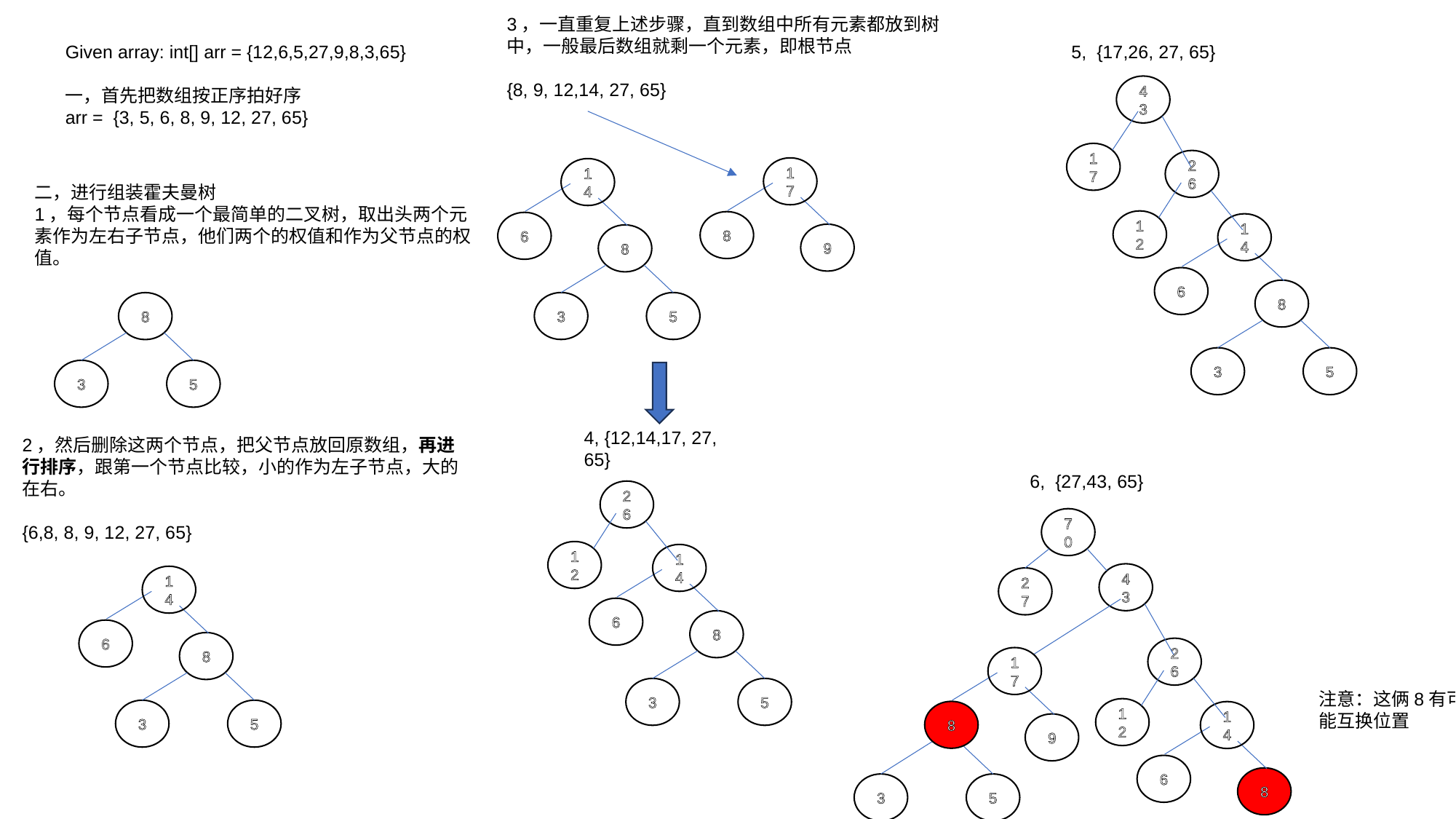

3，一直重复上述步骤，直到数组中所有元素都放到树中，一般最后数组就剩一个元素，即根节点

{8, 9, 12,14, 27, 65}
Given array: int[] arr = {12,6,5,27,9,8,3,65}

一，首先把数组按正序拍好序
arr =  {3, 5, 6, 8, 9, 12, 27, 65}

5,  {17,26, 27, 65}
43
17
26
17
14
二，进行组装霍夫曼树
1，每个节点看成一个最简单的二叉树，取出头两个元素作为左右子节点，他们两个的权值和作为父节点的权值。
12
8
6
14
9
8
6
8
3
5
8
3
5
3
5

4, {12,14,17, 27, 65}
2，然后删除这两个节点，把父节点放回原数组，再进行排序，跟第一个节点比较，小的作为左子节点，大的在右。

{6,8, 8, 9, 12, 27, 65}

6,  {27,43, 65}
26
70
12
14
43
14
27
6
8
6
8
26
17
3
5
注意：这俩8有可能互换位置
12
3
5
8
14
9
6
8
3
5